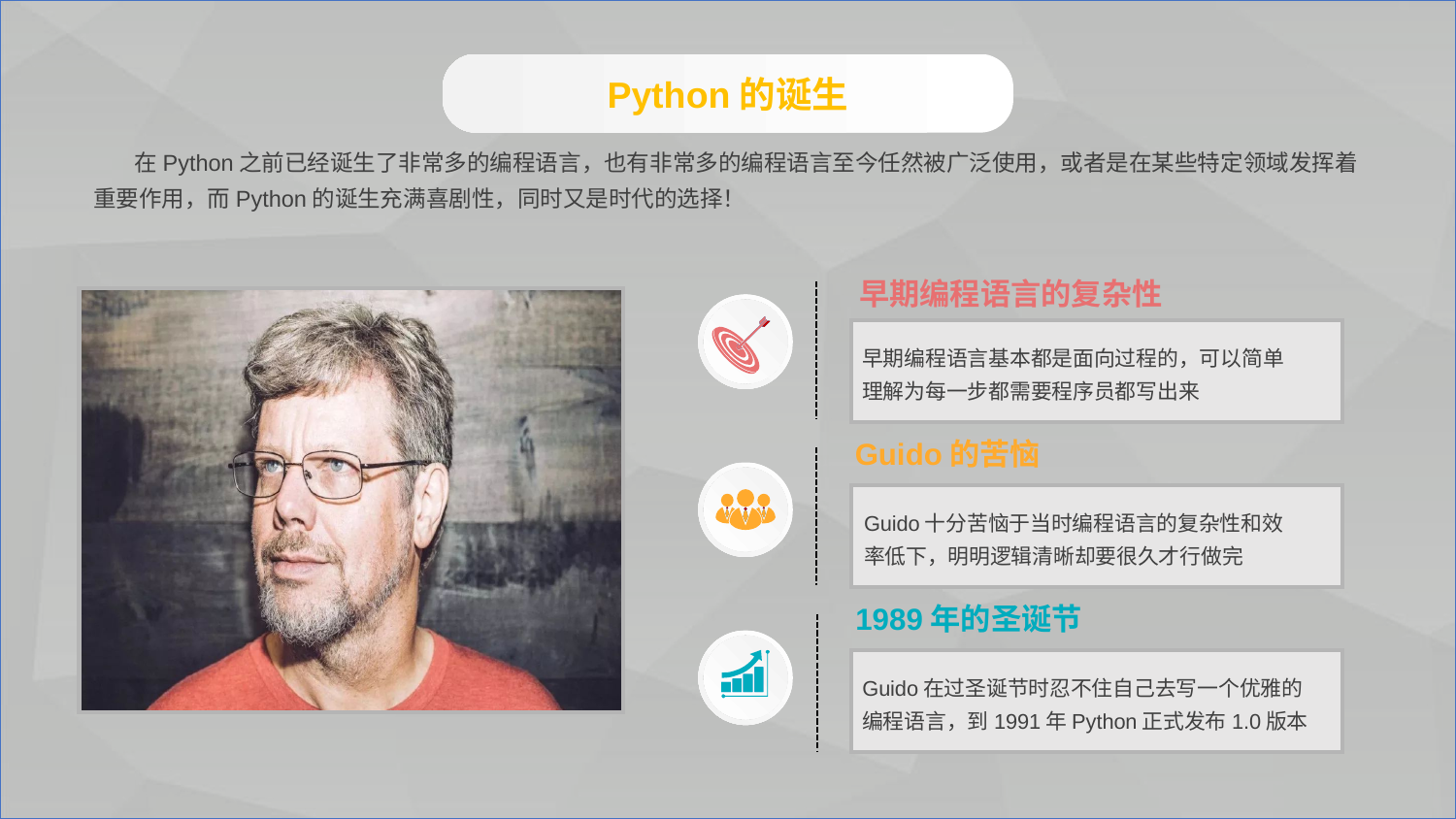

Python的诞生
       在Python之前已经诞生了非常多的编程语言，也有非常多的编程语言至今任然被广泛使用，或者是在某些特定领域发挥着重要作用，而Python的诞生充满喜剧性，同时又是时代的选择！
早期编程语言的复杂性

早期编程语言基本都是面向过程的，可以简单理解为每一步都需要程序员都写出来
Guido的苦恼

Guido十分苦恼于当时编程语言的复杂性和效率低下，明明逻辑清晰却要很久才行做完
1989年的圣诞节

Guido在过圣诞节时忍不住自己去写一个优雅的编程语言，到1991年Python正式发布1.0版本